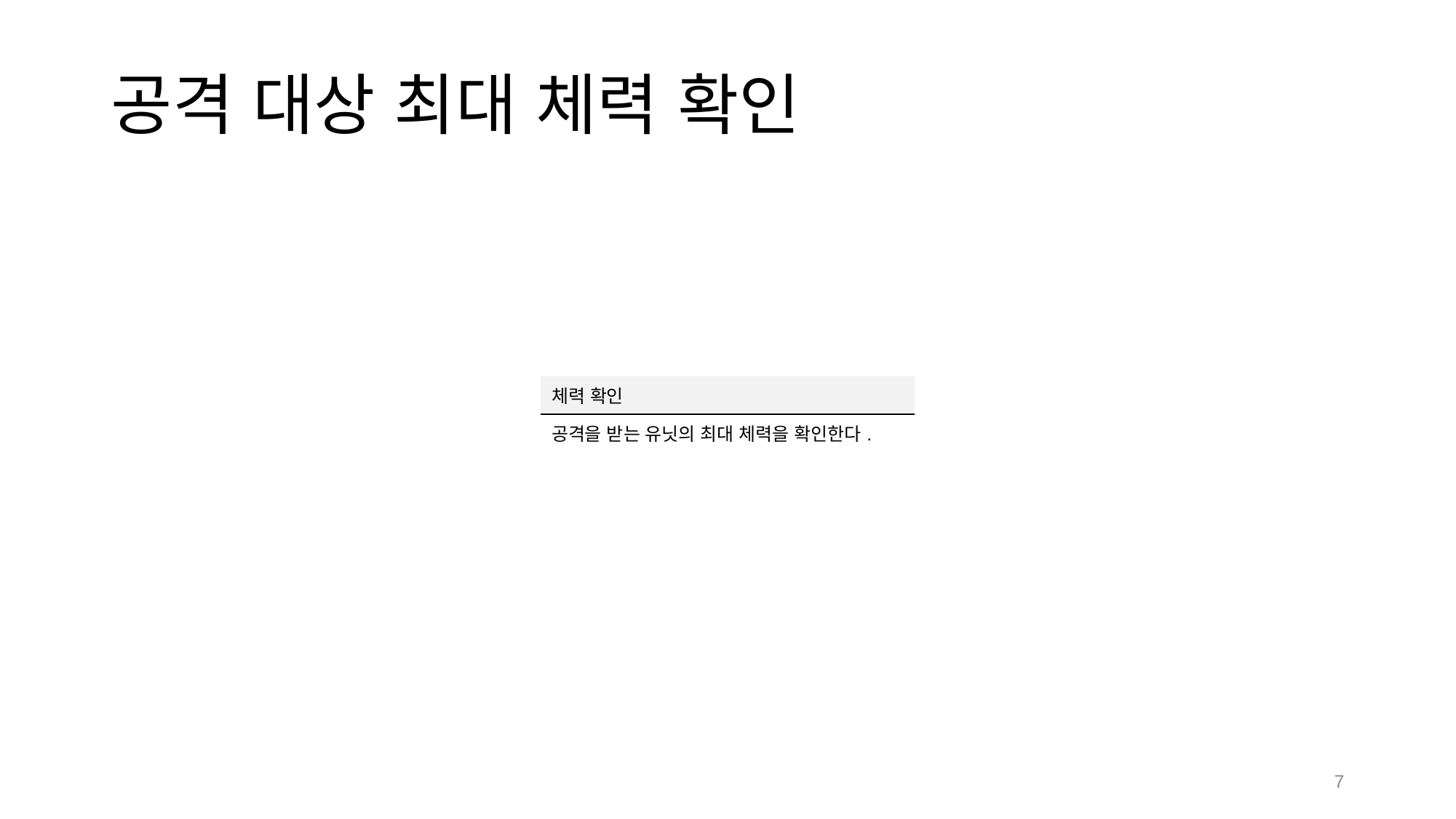

# 공격 대상 최대 체력 확인
| 체력 확인 |
| --- |
| 공격을 받는 유닛의 최대 체력을 확인한다. |
7